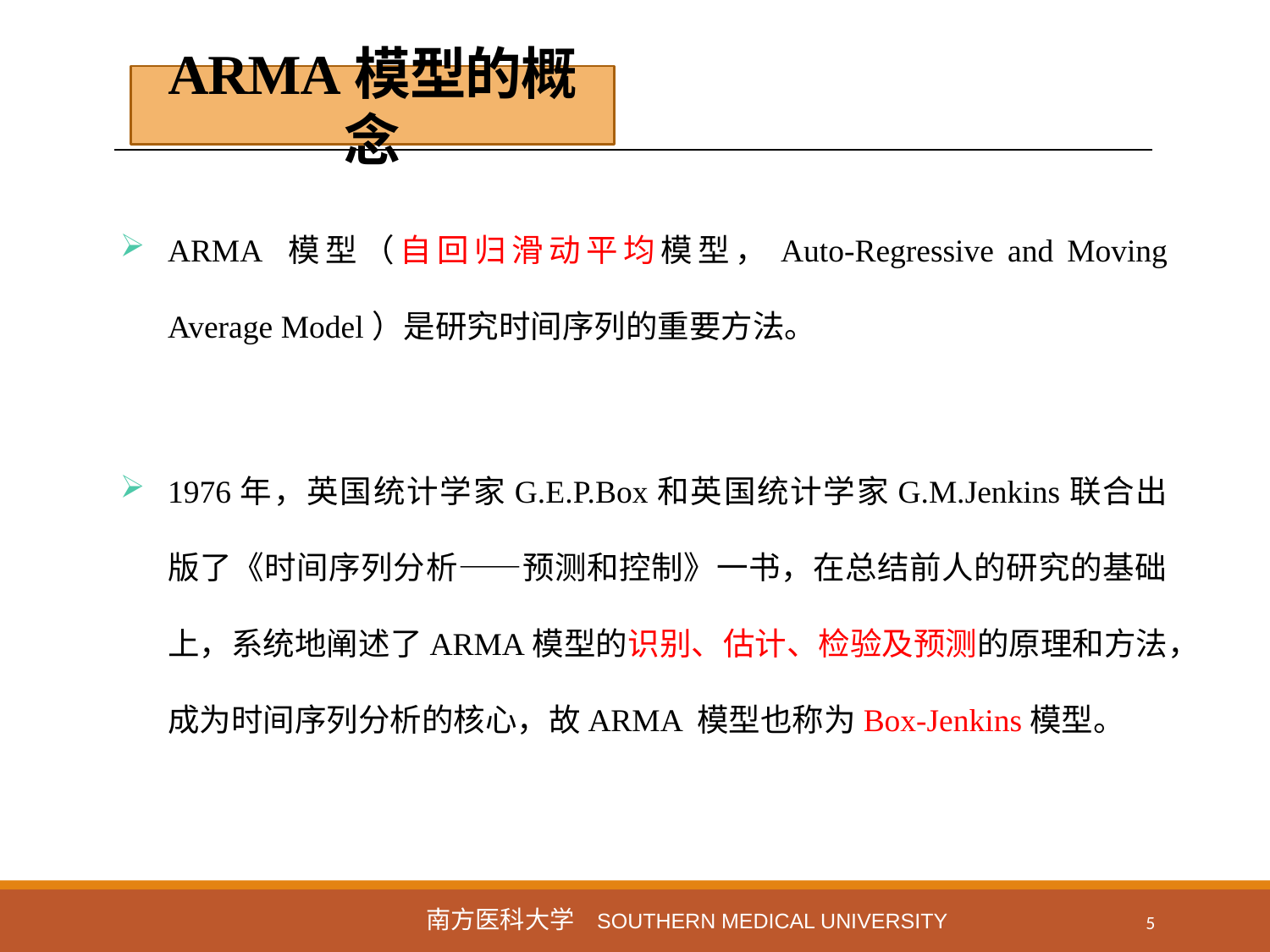

ARMA模型的概念
ARMA 模型（自回归滑动平均模型，Auto-Regressive and Moving Average Model）是研究时间序列的重要方法。

1976年，英国统计学家G.E.P.Box和英国统计学家G.M.Jenkins联合出版了《时间序列分析——预测和控制》一书，在总结前人的研究的基础上，系统地阐述了ARMA模型的识别、估计、检验及预测的原理和方法，成为时间序列分析的核心，故ARMA 模型也称为Box-Jenkins模型。
5